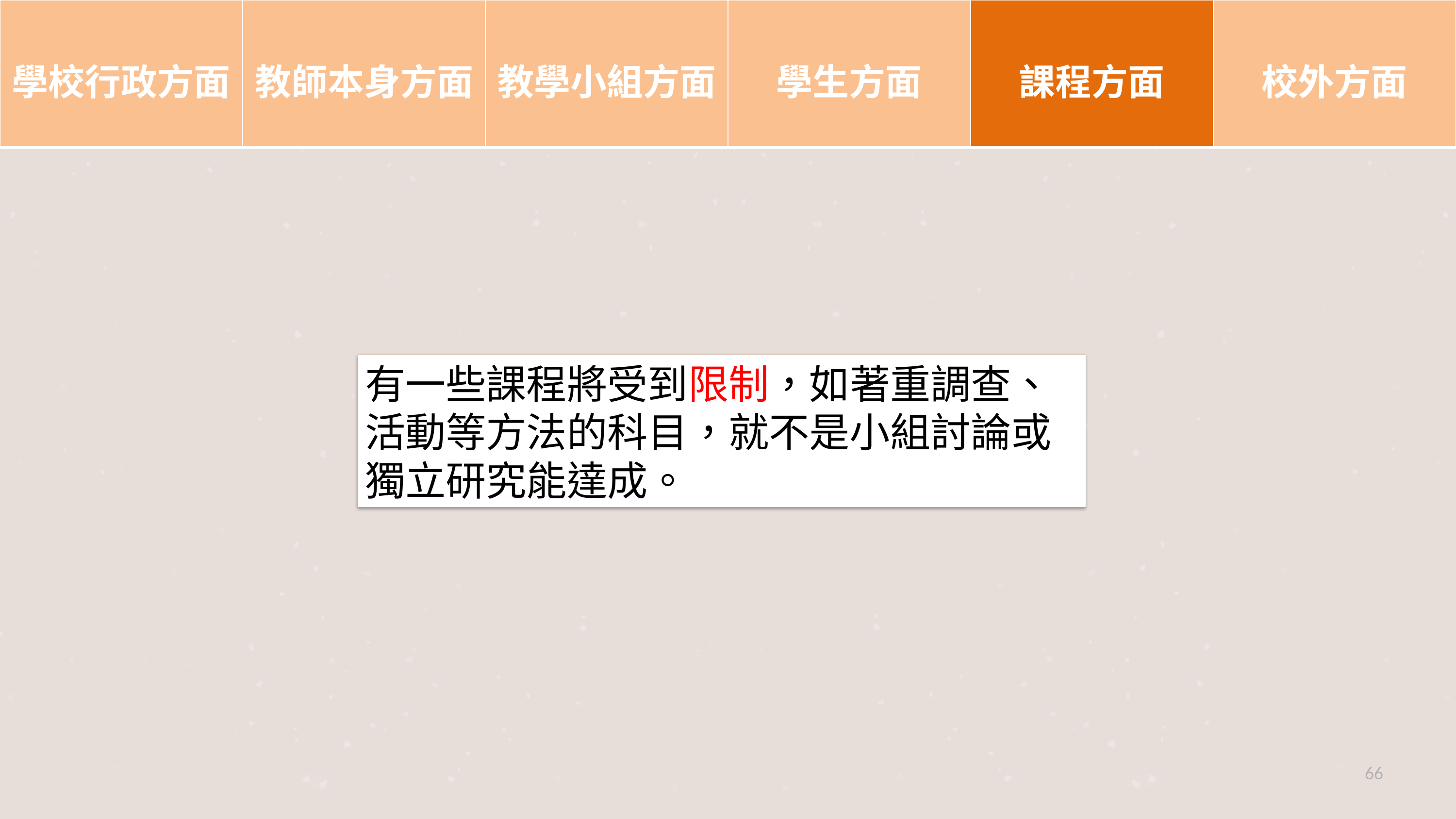

| 學校行政方面 | 教師本身方面 | 教學小組方面 | 學生方面 | 課程方面 | 校外方面 |
| --- | --- | --- | --- | --- | --- |
有一些課程將受到限制，如著重調查、活動等方法的科目，就不是小組討論或獨立研究能達成。
66